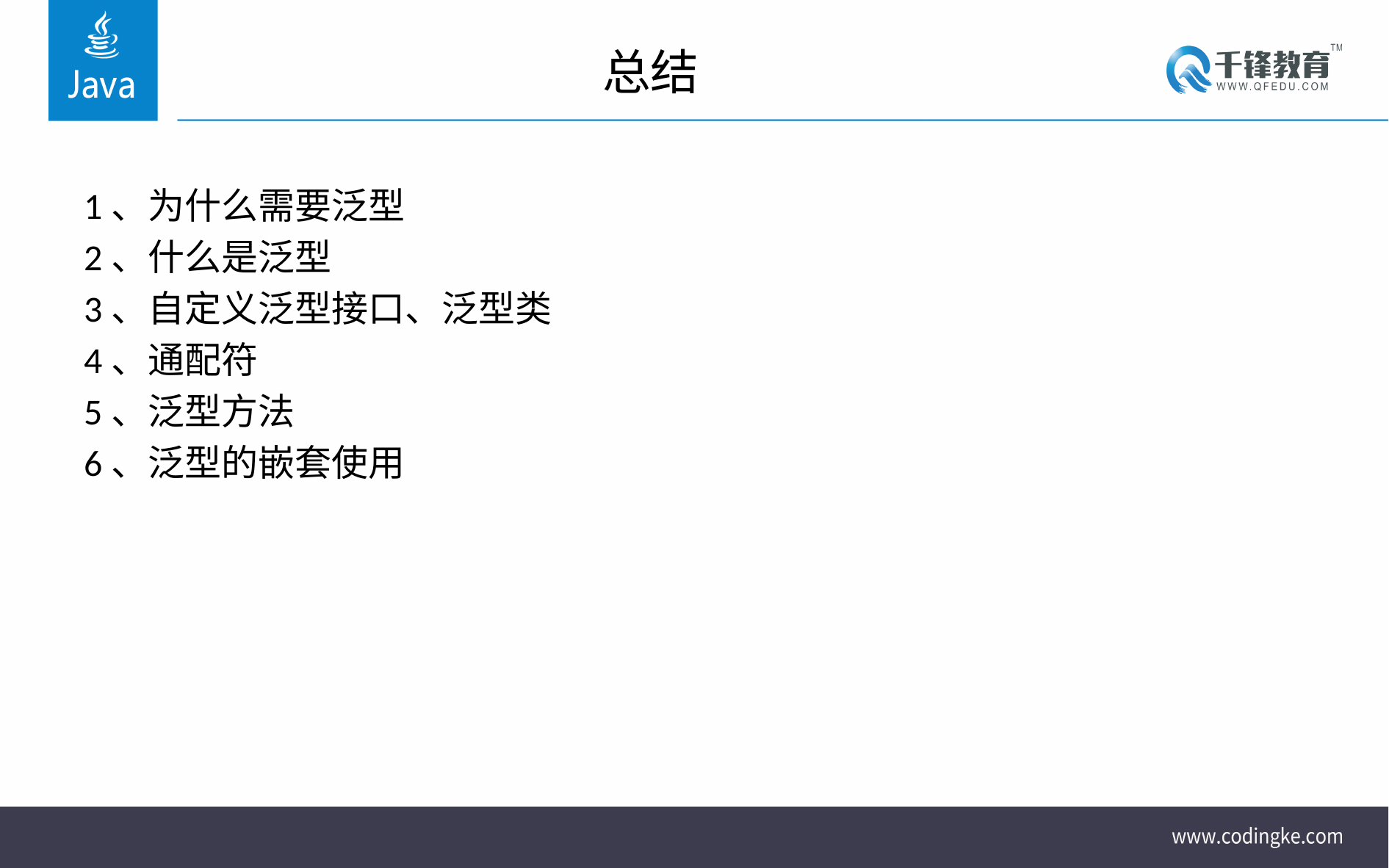

# 总结
1、为什么需要泛型
2、什么是泛型
3、自定义泛型接口、泛型类
4、通配符
5、泛型方法
6、泛型的嵌套使用